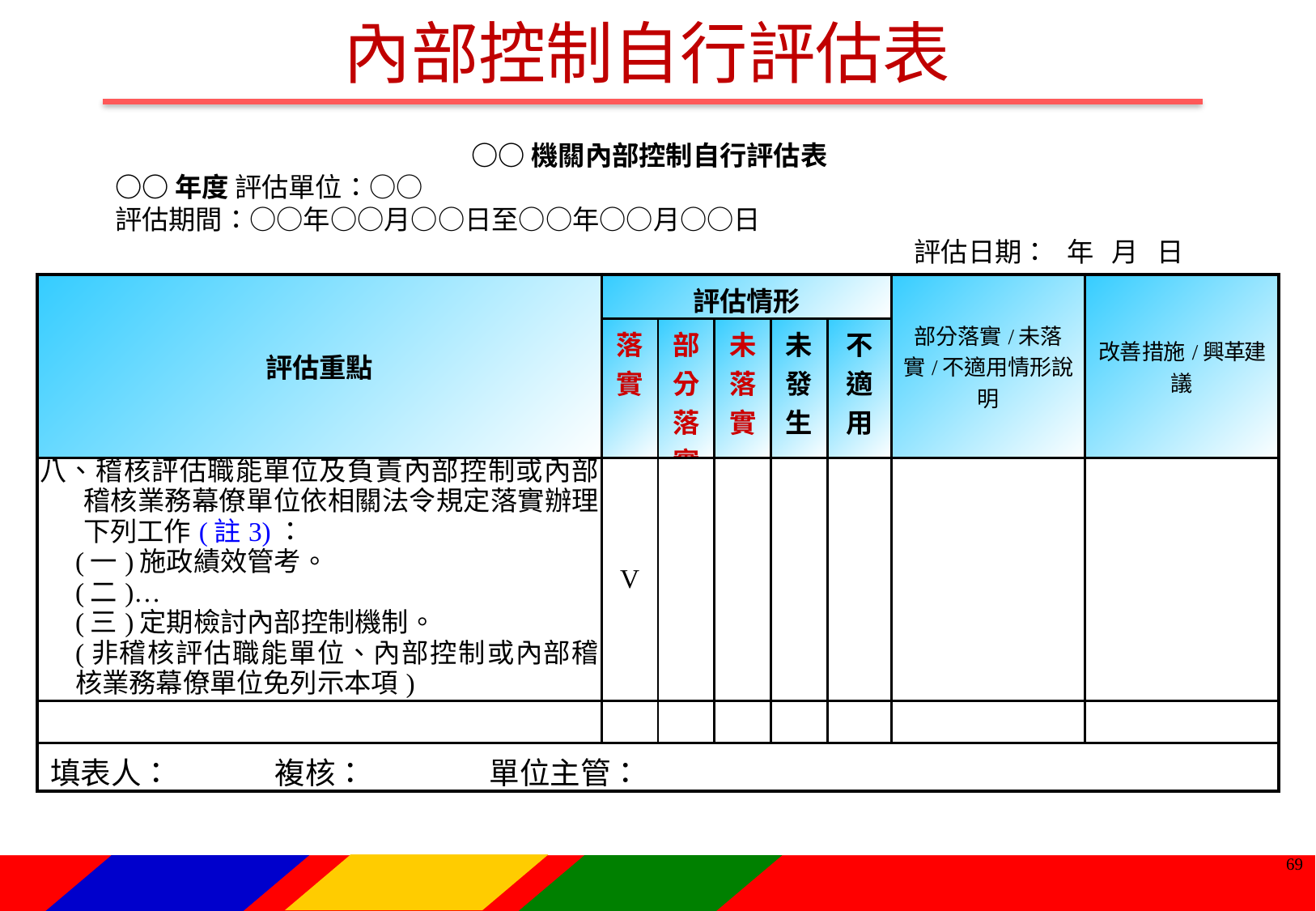

內部控制自行評估表
○○機關內部控制自行評估表
○○年度 評估單位：○○
評估期間：○○年○○月○○日至○○年○○月○○日
評估日期：   年   月   日
| 評估重點 | 評估情形 |  |  |  |  | 部分落實/未落實/不適用情形說明 | 改善措施/興革建議 |
| --- | --- | --- | --- | --- | --- | --- | --- |
|  | 落實 | 部分 落實 | 未落實 | 未發生 | 不 適 用 |  |  |
| 八、稽核評估職能單位及負責內部控制或內部稽核業務幕僚單位依相關法令規定落實辦理下列工作(註3)： (一)施政績效管考。 (二)… (三)定期檢討內部控制機制。 (非稽核評估職能單位、內部控制或內部稽核業務幕僚單位免列示本項) | V |  |  |  |  |  |  |
|  |  |  |  |  |  |  |  |
| 填表人： 複核： 單位主管： |  |  |  |  |  |  |  |
69